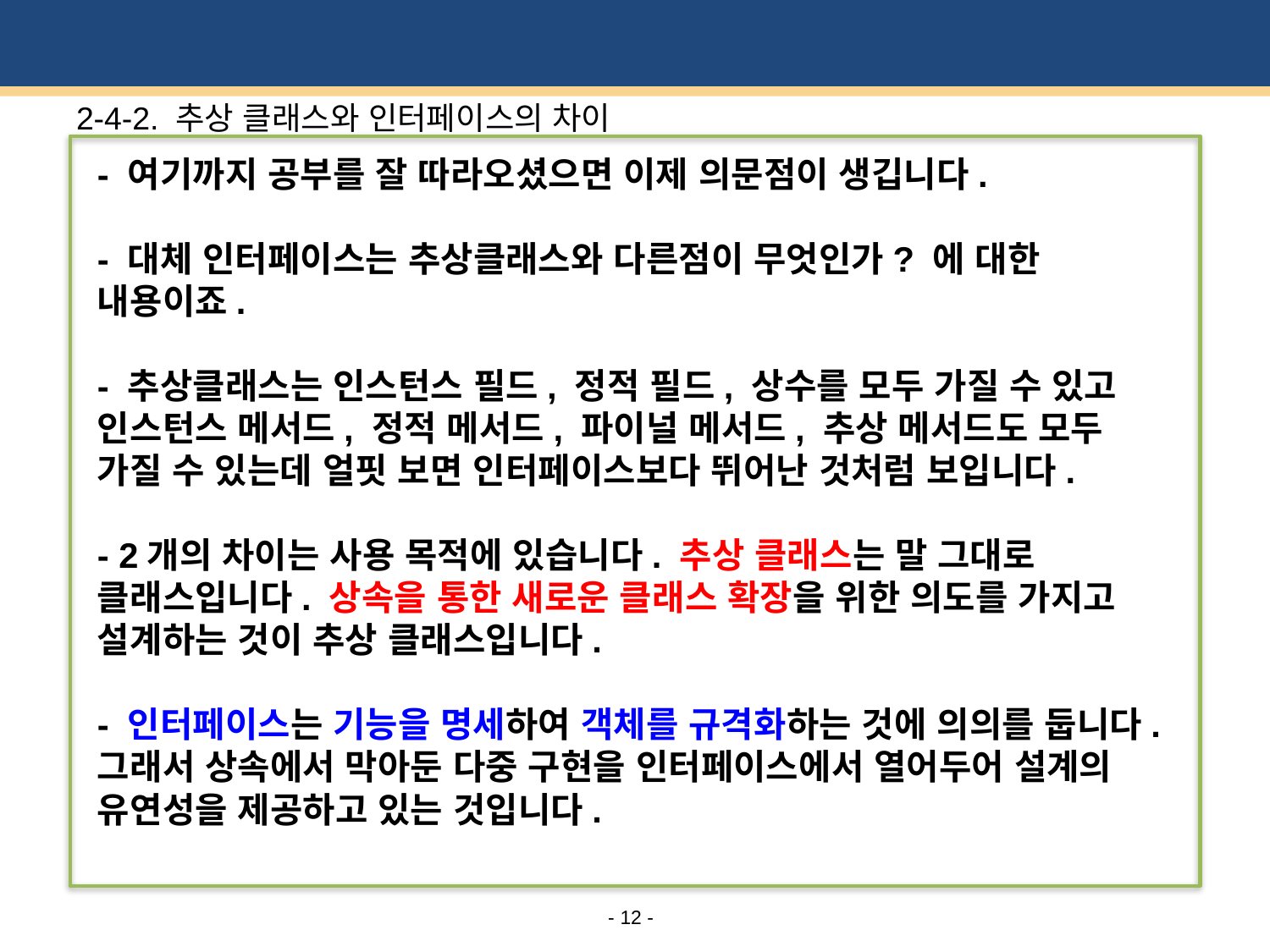

# 2-4-2. 추상 클래스와 인터페이스의 차이

- 여기까지 공부를 잘 따라오셨으면 이제 의문점이 생깁니다.

- 대체 인터페이스는 추상클래스와 다른점이 무엇인가? 에 대한 내용이죠.

- 추상클래스는 인스턴스 필드, 정적 필드, 상수를 모두 가질 수 있고 인스턴스 메서드, 정적 메서드, 파이널 메서드, 추상 메서드도 모두 가질 수 있는데 얼핏 보면 인터페이스보다 뛰어난 것처럼 보입니다.

- 2개의 차이는 사용 목적에 있습니다. 추상 클래스는 말 그대로 클래스입니다. 상속을 통한 새로운 클래스 확장을 위한 의도를 가지고 설계하는 것이 추상 클래스입니다.

- 인터페이스는 기능을 명세하여 객체를 규격화하는 것에 의의를 둡니다. 그래서 상속에서 막아둔 다중 구현을 인터페이스에서 열어두어 설계의 유연성을 제공하고 있는 것입니다.